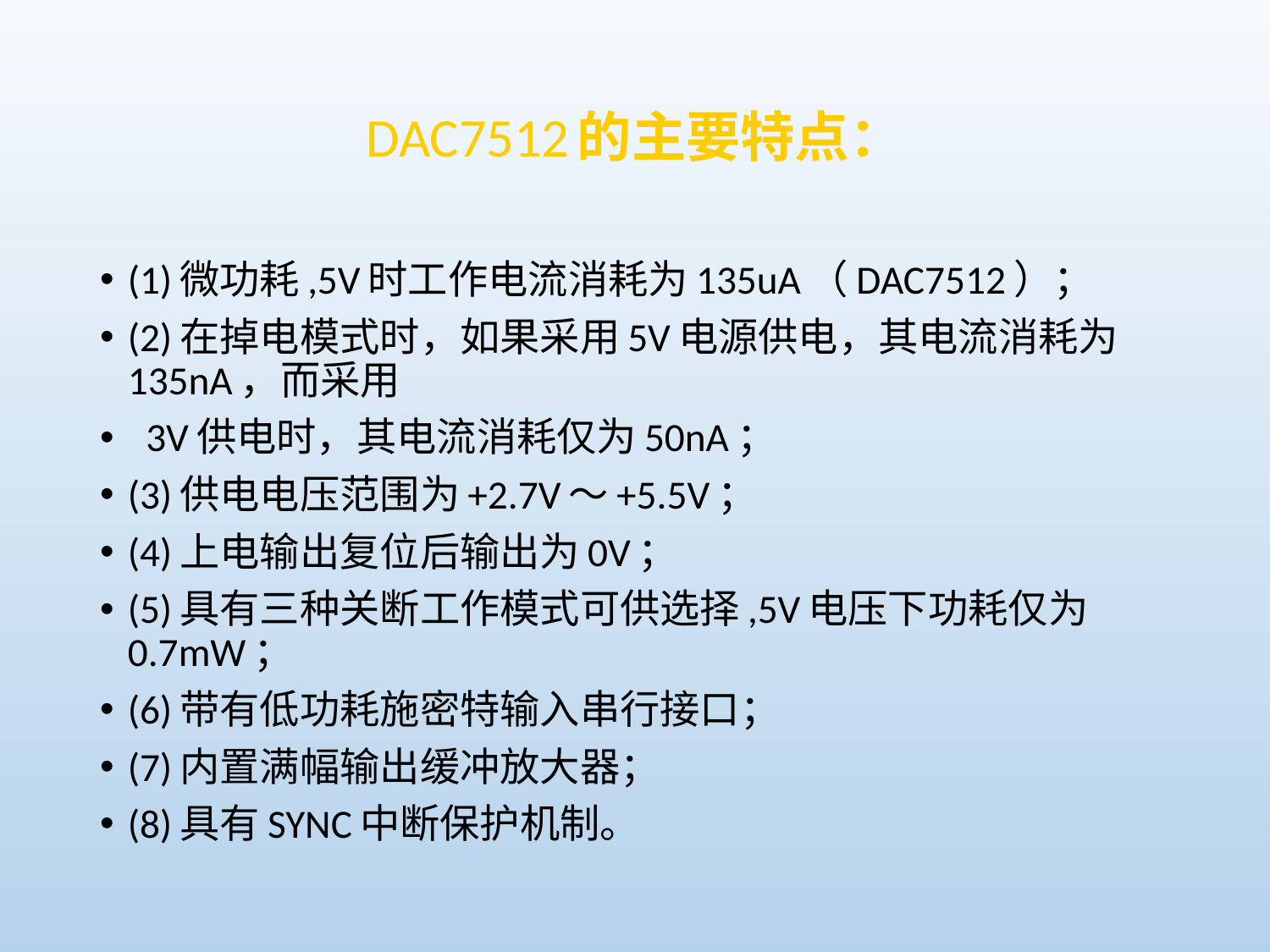

# DAC7512的主要特点：
(1)微功耗,5V时工作电流消耗为135uA（DAC7512）；
(2)在掉电模式时，如果采用5V电源供电，其电流消耗为135nA，而采用
  3V供电时，其电流消耗仅为50nA；
(3)供电电压范围为+2.7V～+5.5V；
(4)上电输出复位后输出为0V；
(5)具有三种关断工作模式可供选择,5V电压下功耗仅为0.7mW；
(6)带有低功耗施密特输入串行接口；
(7)内置满幅输出缓冲放大器；
(8)具有SYNC中断保护机制。